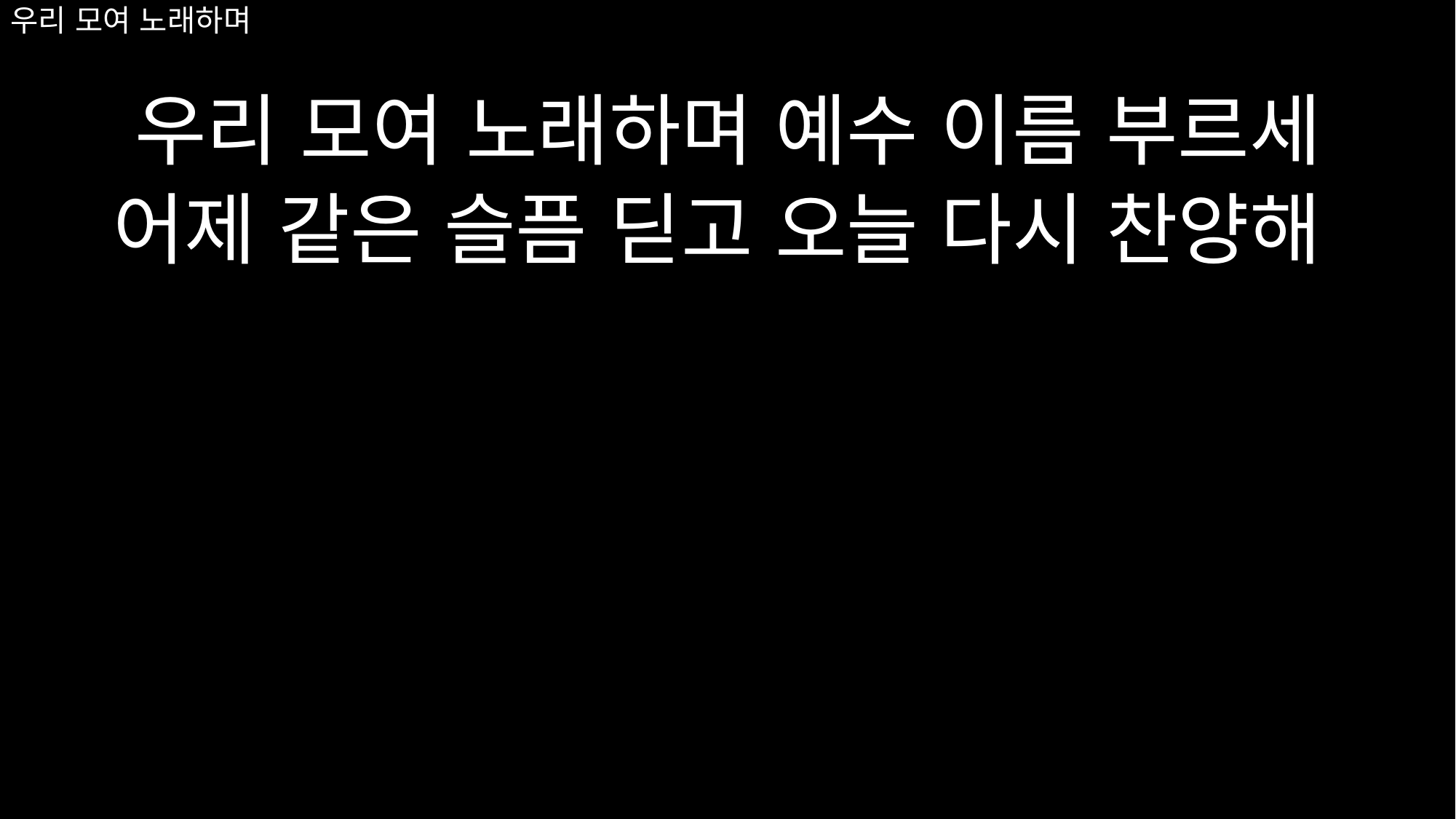

우리 모여 노래하며 예수 이름 부르세
어제 같은 슬픔 딛고 오늘 다시 찬양해

# 우리 모여 노래하며